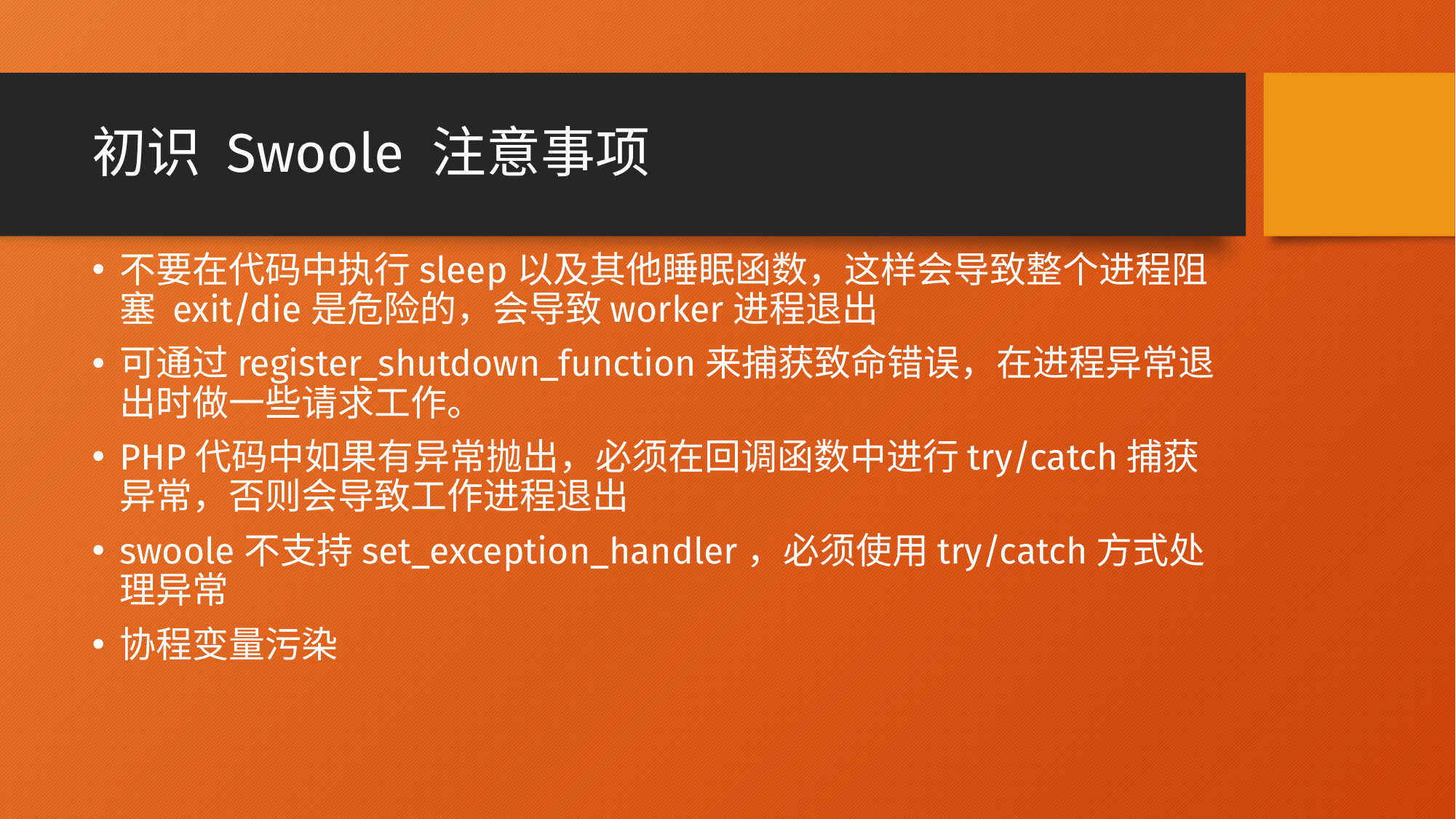

# 初识 Swoole 注意事项
不要在代码中执行sleep以及其他睡眠函数，这样会导致整个进程阻塞 exit/die是危险的，会导致worker进程退出
可通过register_shutdown_function来捕获致命错误，在进程异常退出时做一些请求工作。
PHP代码中如果有异常抛出，必须在回调函数中进行try/catch捕获异常，否则会导致工作进程退出
swoole不支持set_exception_handler，必须使用try/catch方式处理异常
协程变量污染